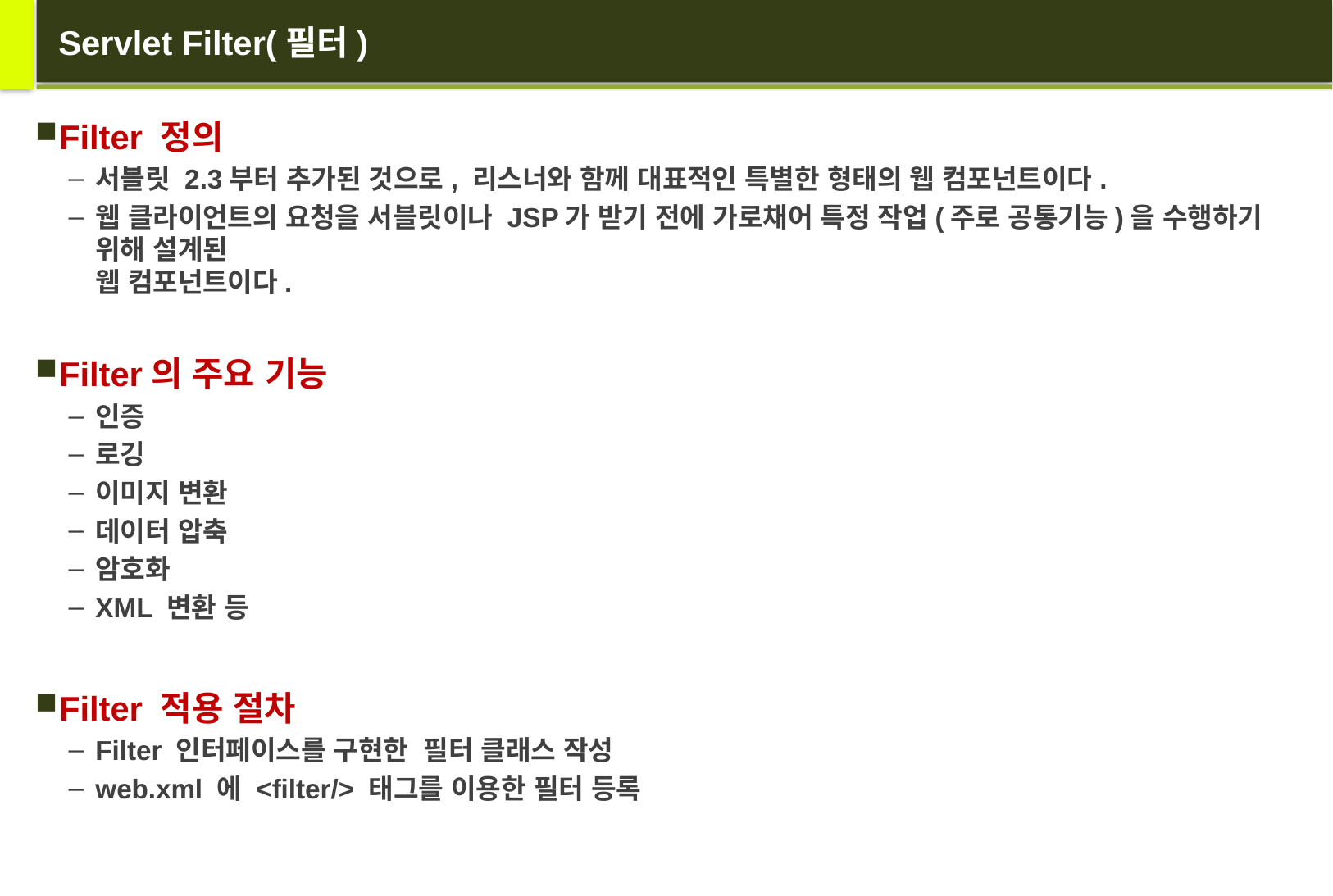

# Servlet Filter(필터)
Filter 정의
서블릿 2.3부터 추가된 것으로, 리스너와 함께 대표적인 특별한 형태의 웹 컴포넌트이다.
웹 클라이언트의 요청을 서블릿이나 JSP가 받기 전에 가로채어 특정 작업(주로 공통기능)을 수행하기 위해 설계된
웹 컴포넌트이다.

Filter의 주요 기능
인증
로깅
이미지 변환
데이터 압축
암호화
XML 변환 등

Filter 적용 절차
Filter 인터페이스를 구현한  필터 클래스 작성
web.xml 에 <filter/> 태그를 이용한 필터 등록